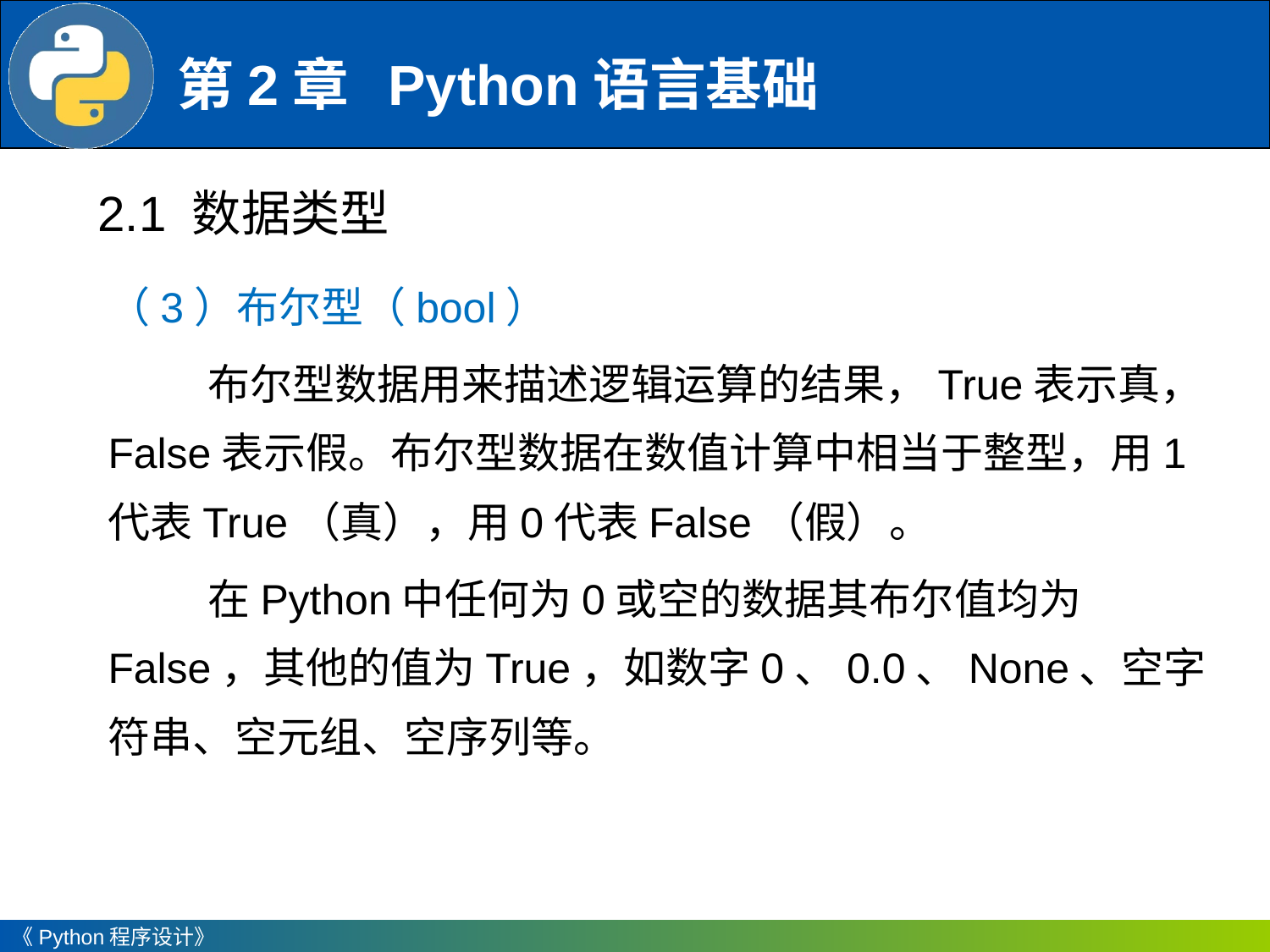

2.1 数据类型
（3）布尔型（bool）
布尔型数据用来描述逻辑运算的结果，True表示真，False表示假。布尔型数据在数值计算中相当于整型，用1代表True（真），用0代表False（假）。
在Python中任何为0或空的数据其布尔值均为False，其他的值为True，如数字0、0.0、None、空字符串、空元组、空序列等。